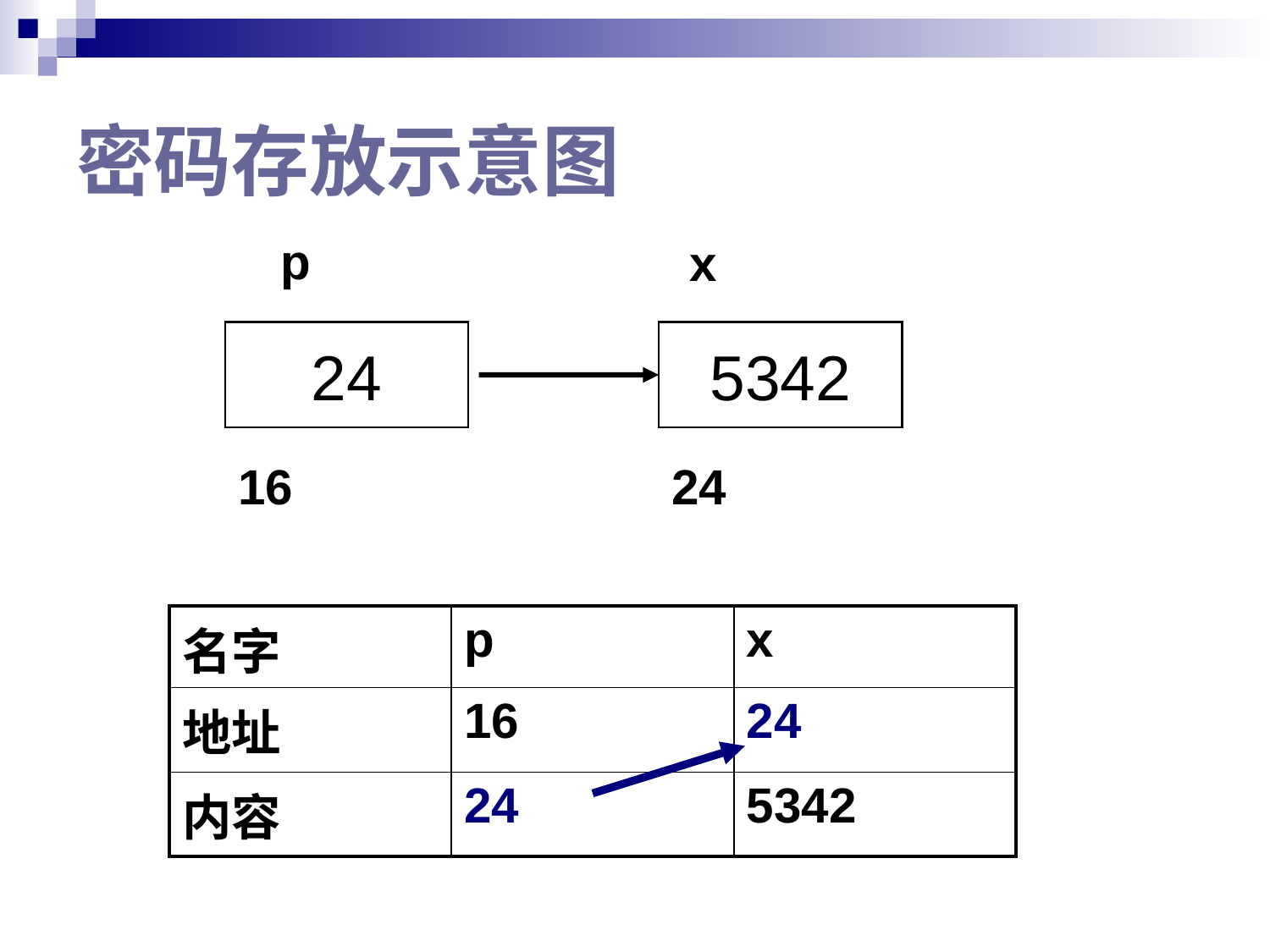

# 密码存放示意图

p
24
5342

16
24
x
| 名字 | p | x |
| --- | --- | --- |
| 地址 | 16 | 24 |
| 内容 | 24 | 5342 |